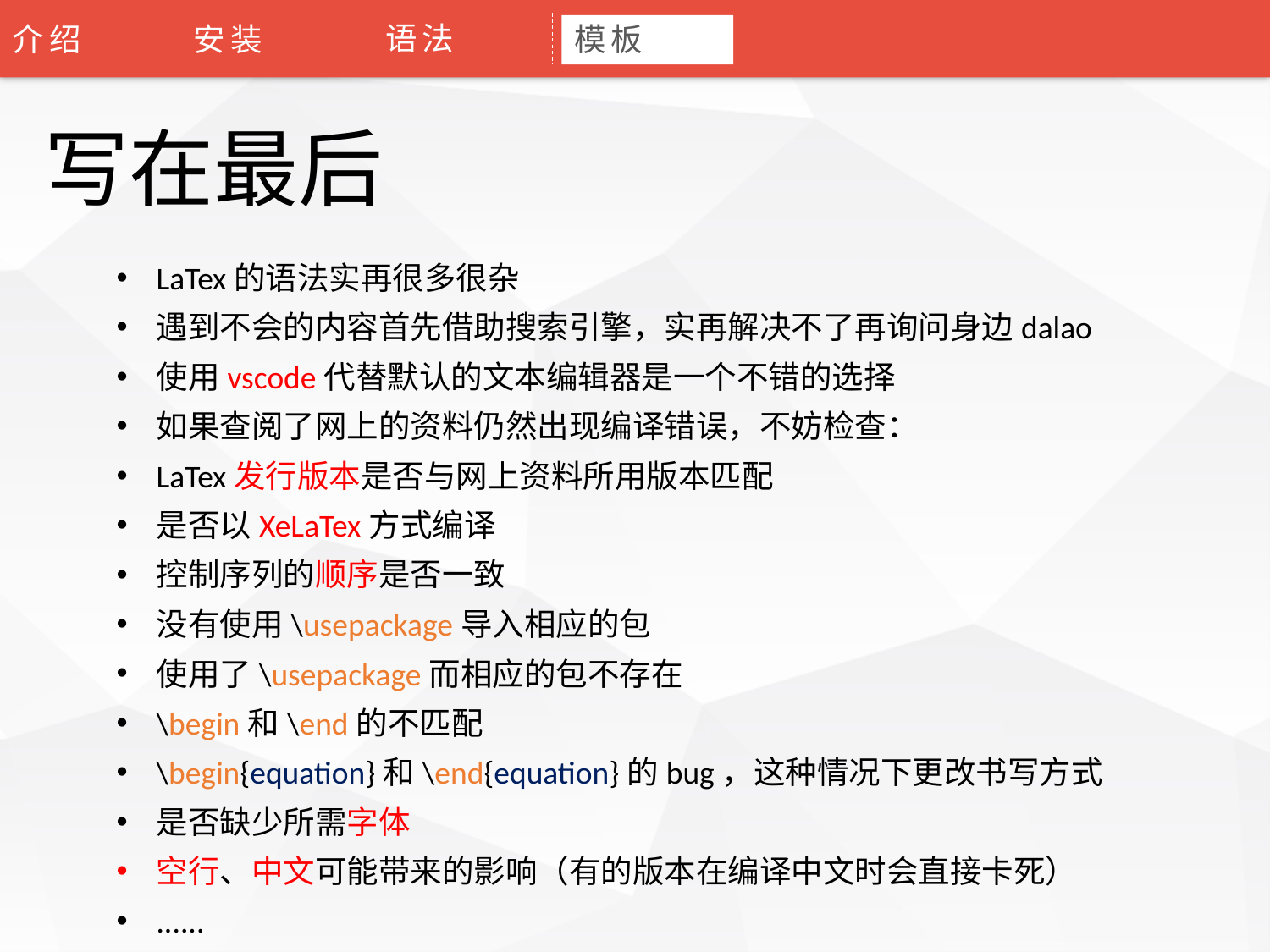

语法
介绍
安装
模板

写在最后
LaTex的语法实再很多很杂
遇到不会的内容首先借助搜索引擎，实再解决不了再询问身边dalao
使用vscode代替默认的文本编辑器是一个不错的选择
如果查阅了网上的资料仍然出现编译错误，不妨检查：
LaTex发行版本是否与网上资料所用版本匹配
是否以XeLaTex方式编译
控制序列的顺序是否一致
没有使用\usepackage导入相应的包
使用了\usepackage而相应的包不存在
\begin和\end的不匹配
\begin{equation}和\end{equation}的bug，这种情况下更改书写方式
是否缺少所需字体
空行、中文可能带来的影响（有的版本在编译中文时会直接卡死）
......